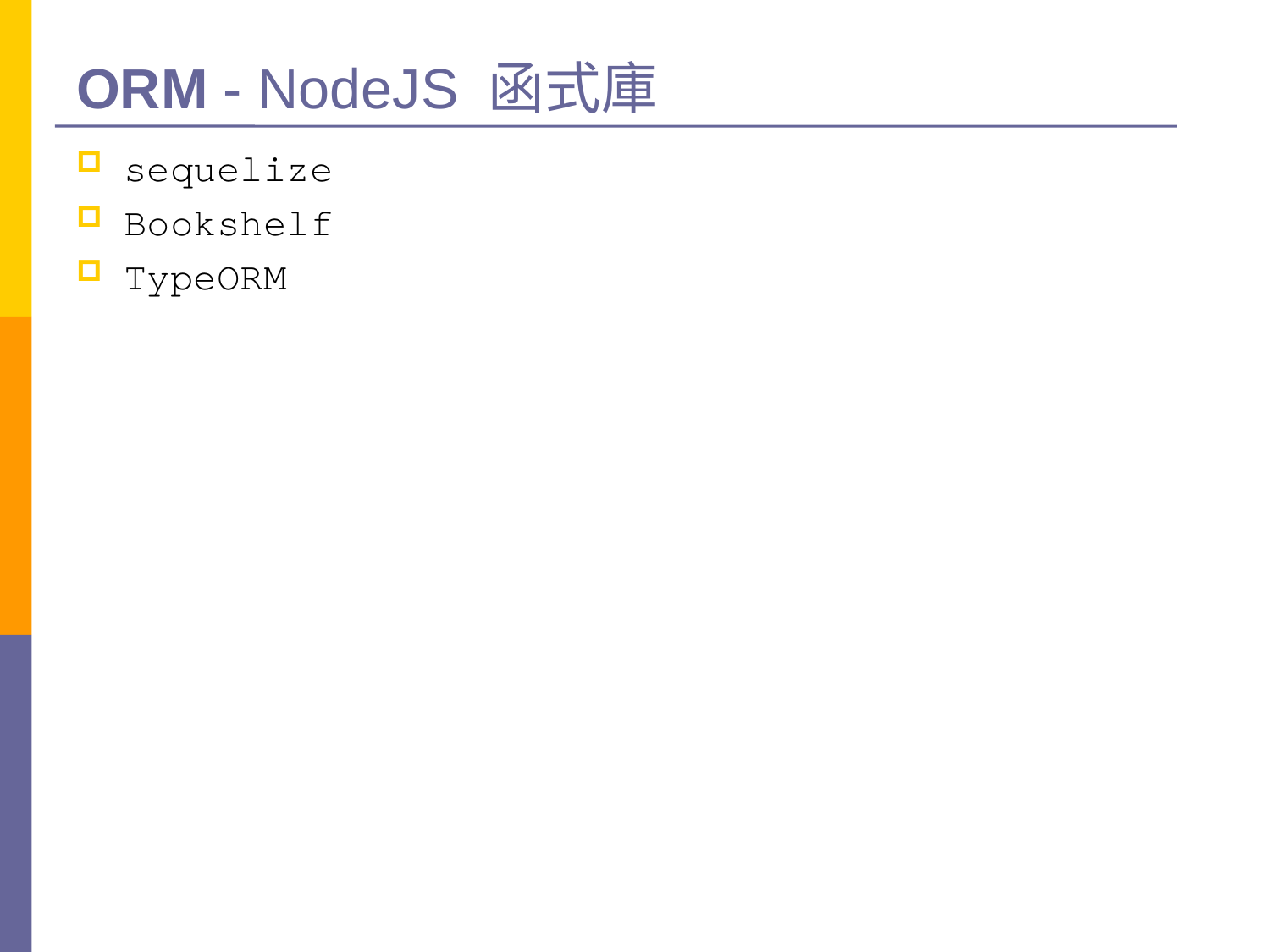

# ORM - NodeJS 函式庫
sequelize
Bookshelf
TypeORM